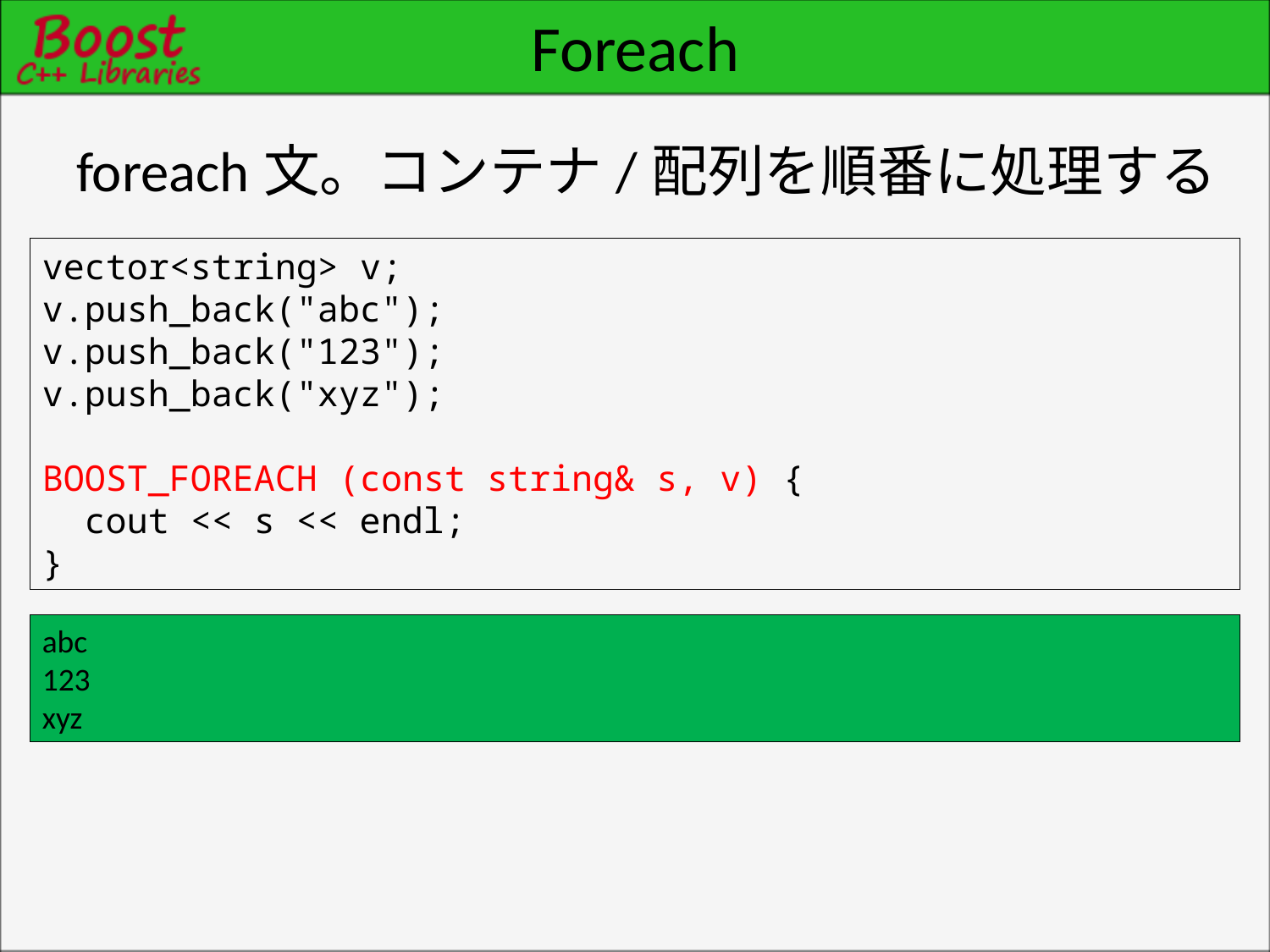

# Foreach
foreach文。コンテナ/配列を順番に処理する
vector<string> v;
v.push_back("abc");
v.push_back("123");
v.push_back("xyz");

BOOST_FOREACH (const string& s, v) {
  cout << s << endl;
}
abc
123
xyz